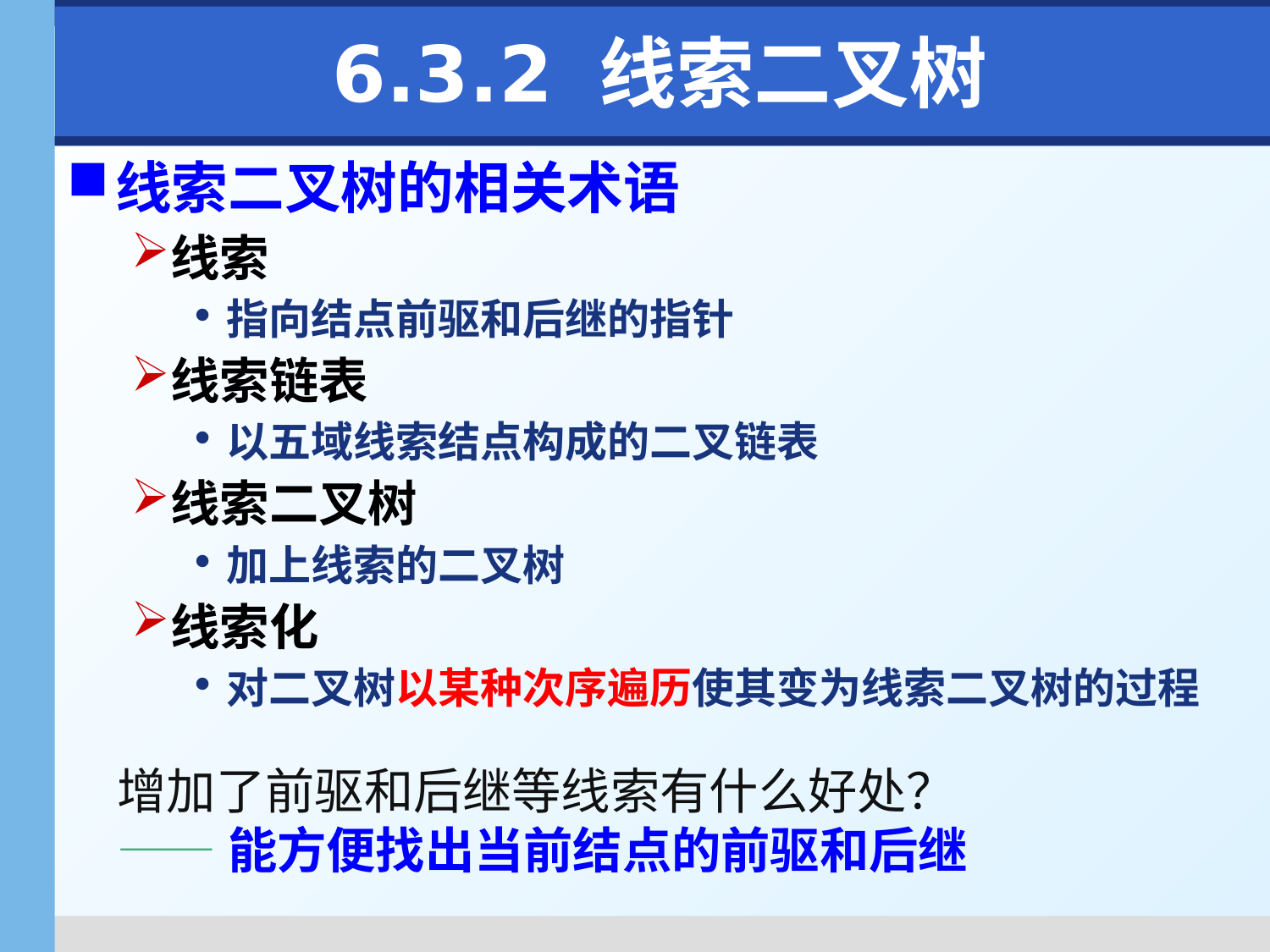

# 6.3.2 线索二叉树
线索二叉树的相关术语
线索
指向结点前驱和后继的指针
线索链表
以五域线索结点构成的二叉链表
线索二叉树
加上线索的二叉树
线索化
对二叉树以某种次序遍历使其变为线索二叉树的过程

增加了前驱和后继等线索有什么好处？
——能方便找出当前结点的前驱和后继